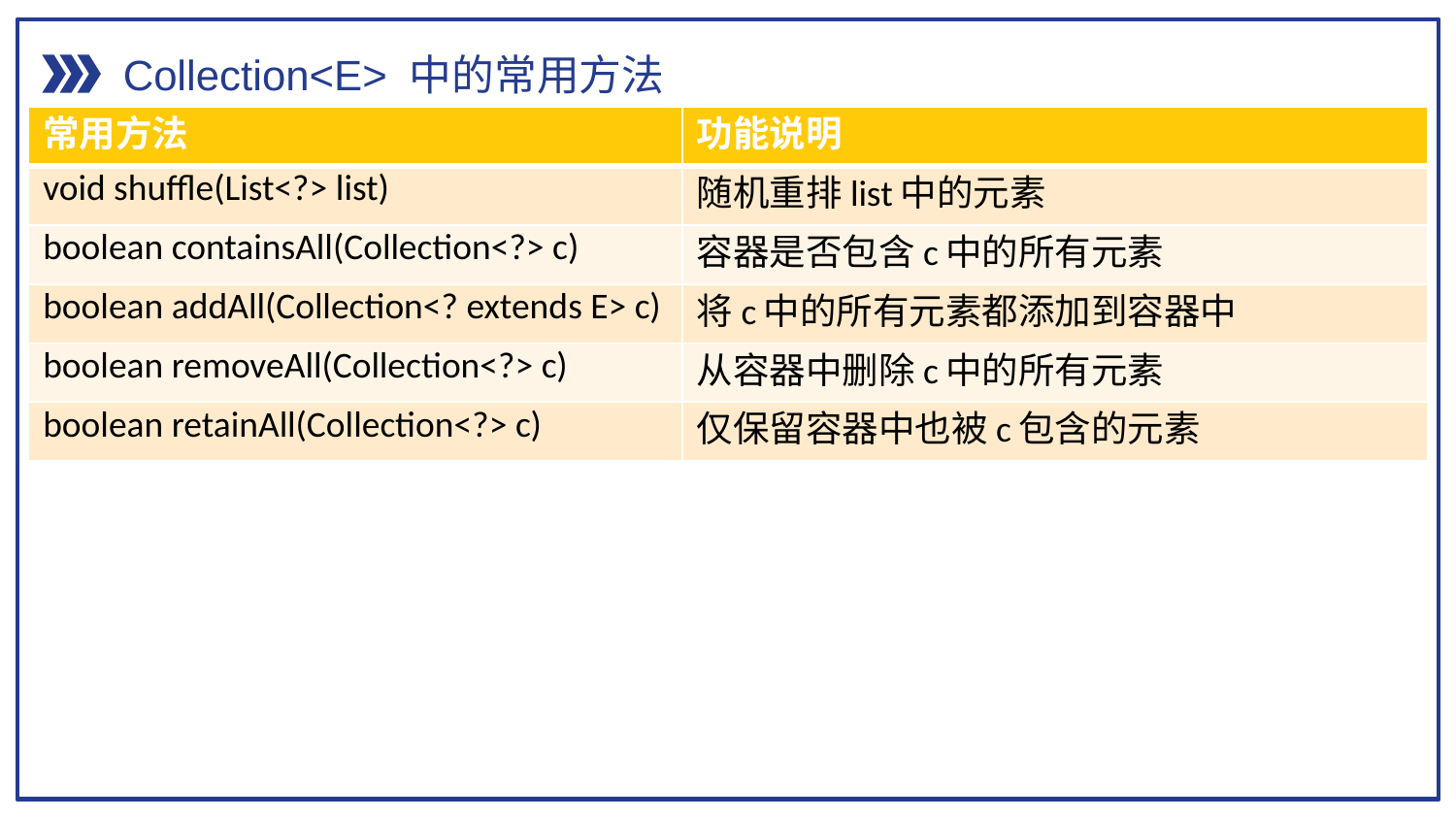

Collection<E> 中的常用方法

| 常用方法 | 功能说明 |
| --- | --- |
| void shuffle(List<?> list) | 随机重排list中的元素 |
| boolean containsAll(Collection<?> c) | 容器是否包含c中的所有元素 |
| boolean addAll(Collection<? extends E> c) | 将c中的所有元素都添加到容器中 |
| boolean removeAll(Collection<?> c) | 从容器中删除c中的所有元素 |
| boolean retainAll(Collection<?> c) | 仅保留容器中也被c包含的元素 |